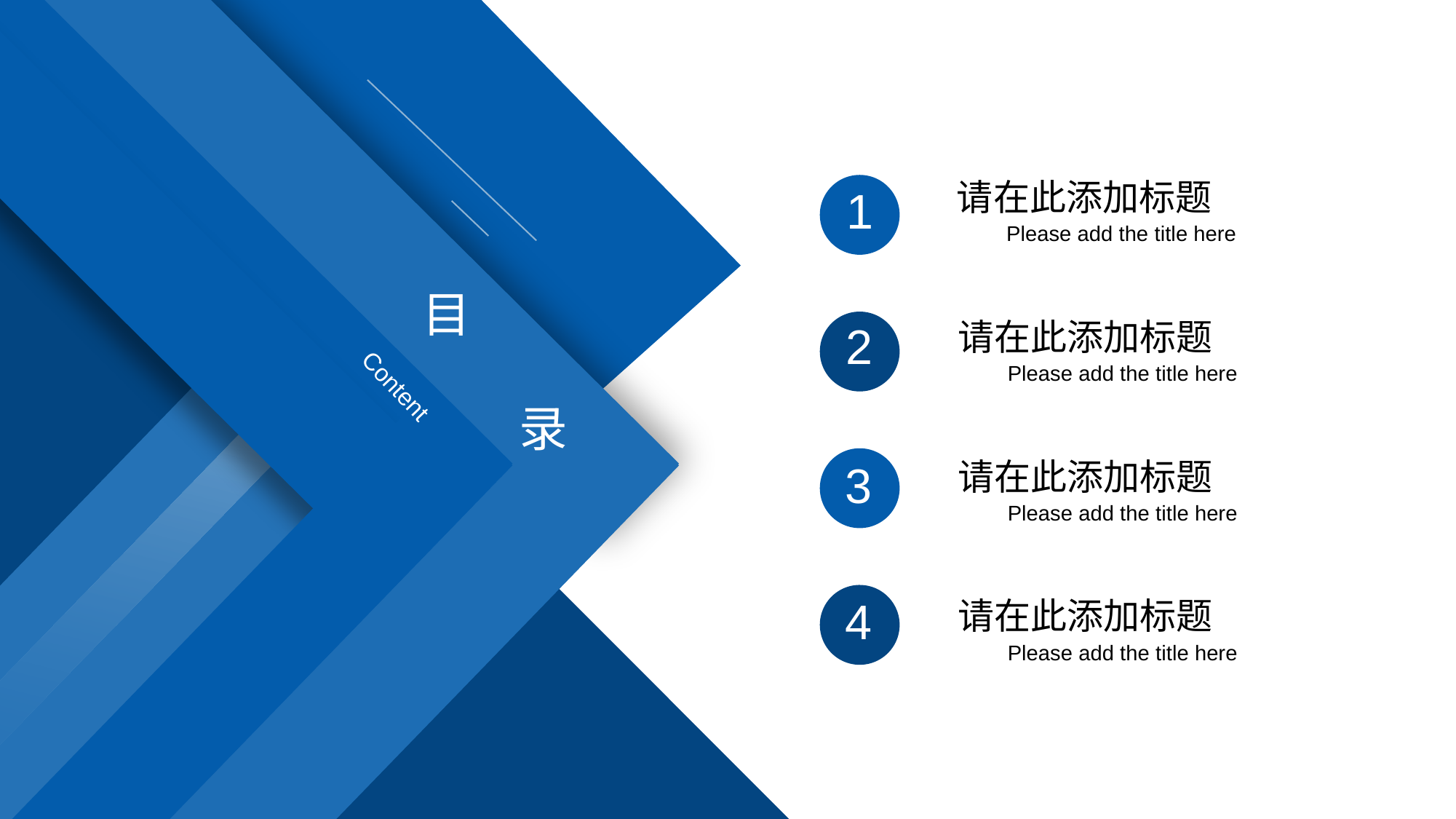

请在此添加标题
Please add the title here

1

目
录

请在此添加标题
Please add the title here
2

Content

3
请在此添加标题
Please add the title here

4
请在此添加标题
Please add the title here